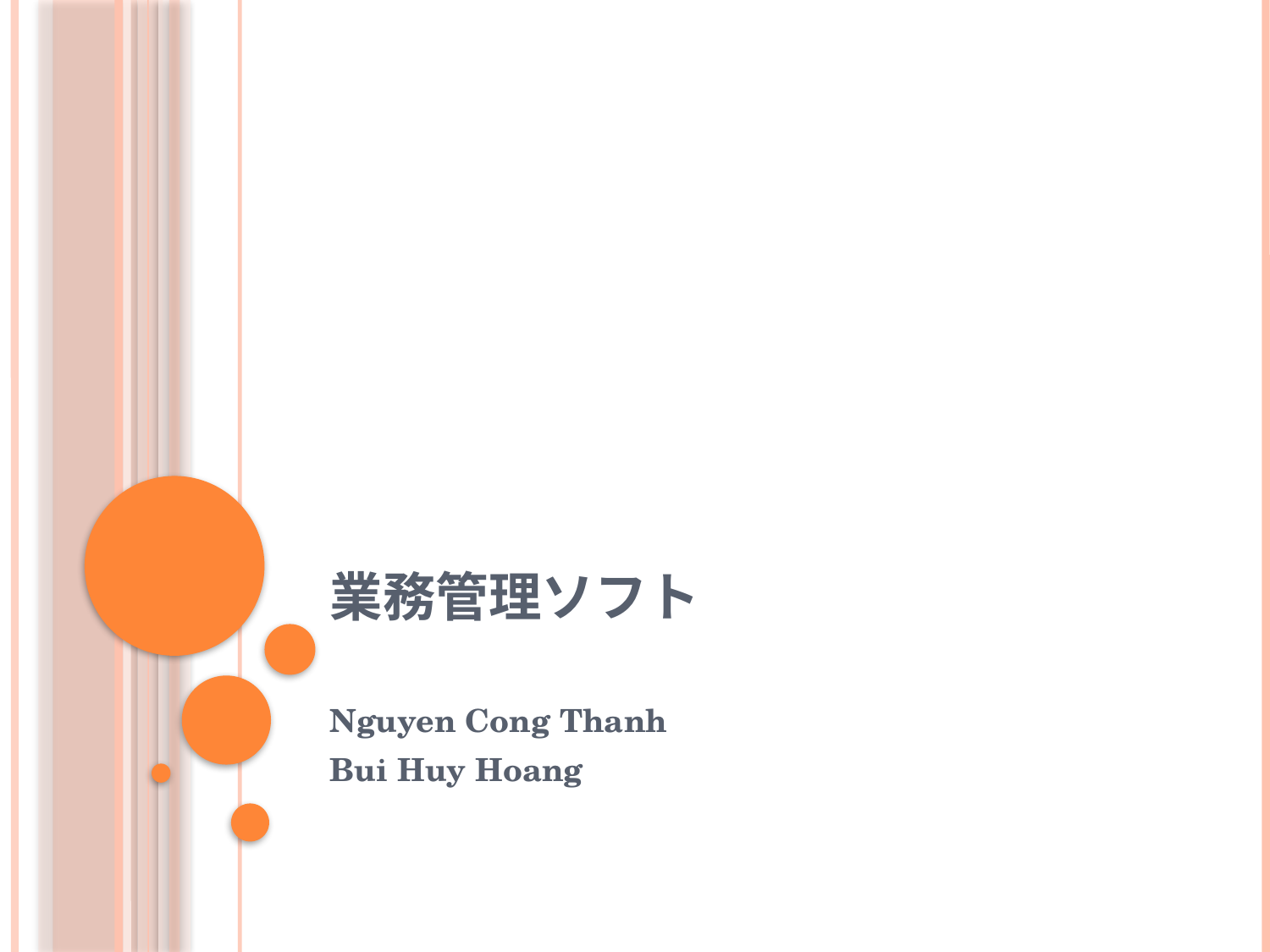

# 業務管理ソフト
Nguyen Cong Thanh
Bui Huy Hoang